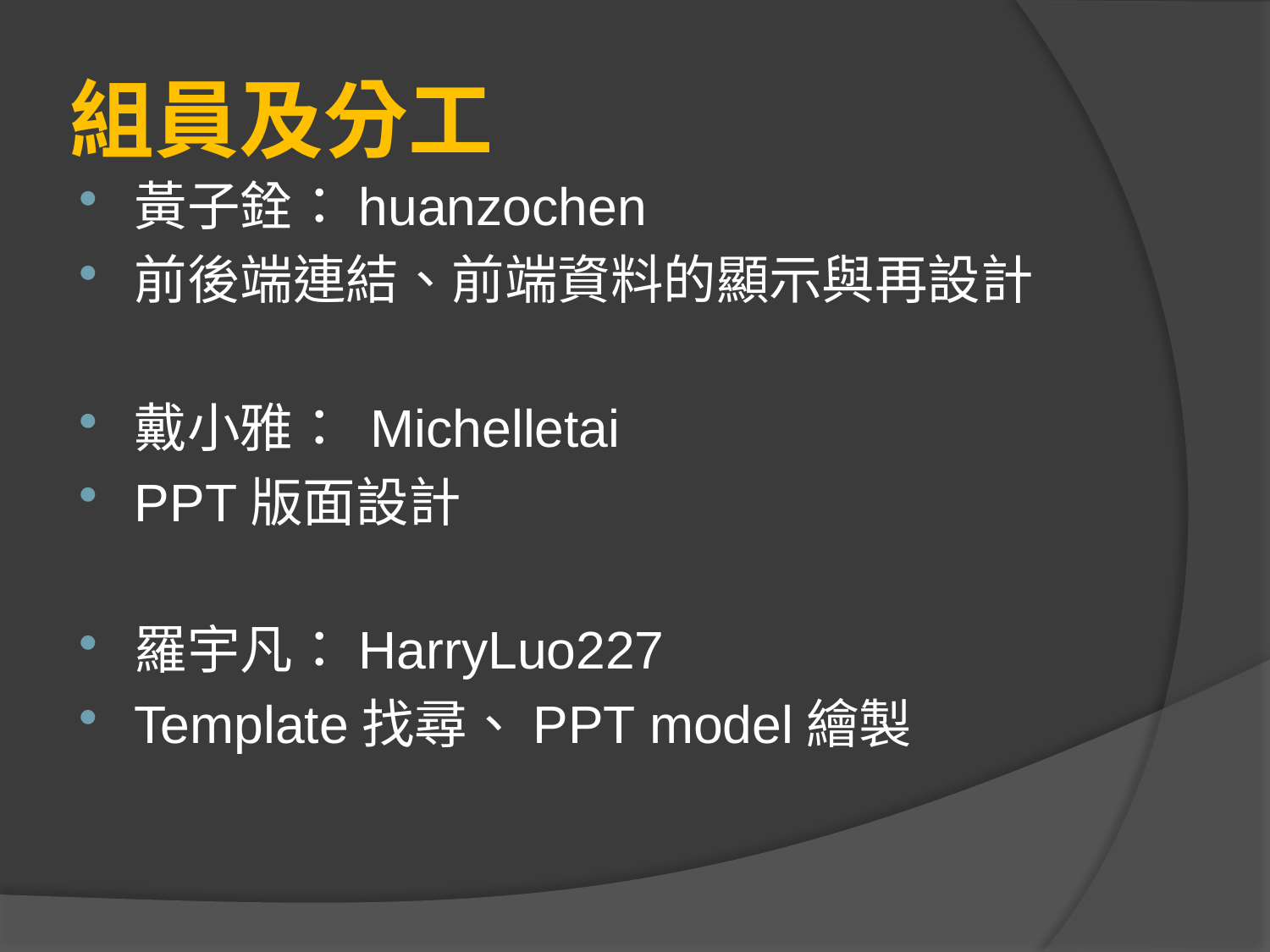

# 組員及分工
黃子銓：huanzochen
前後端連結、前端資料的顯示與再設計

戴小雅： Michelletai
PPT版面設計

羅宇凡：HarryLuo227
Template找尋、PPT model繪製